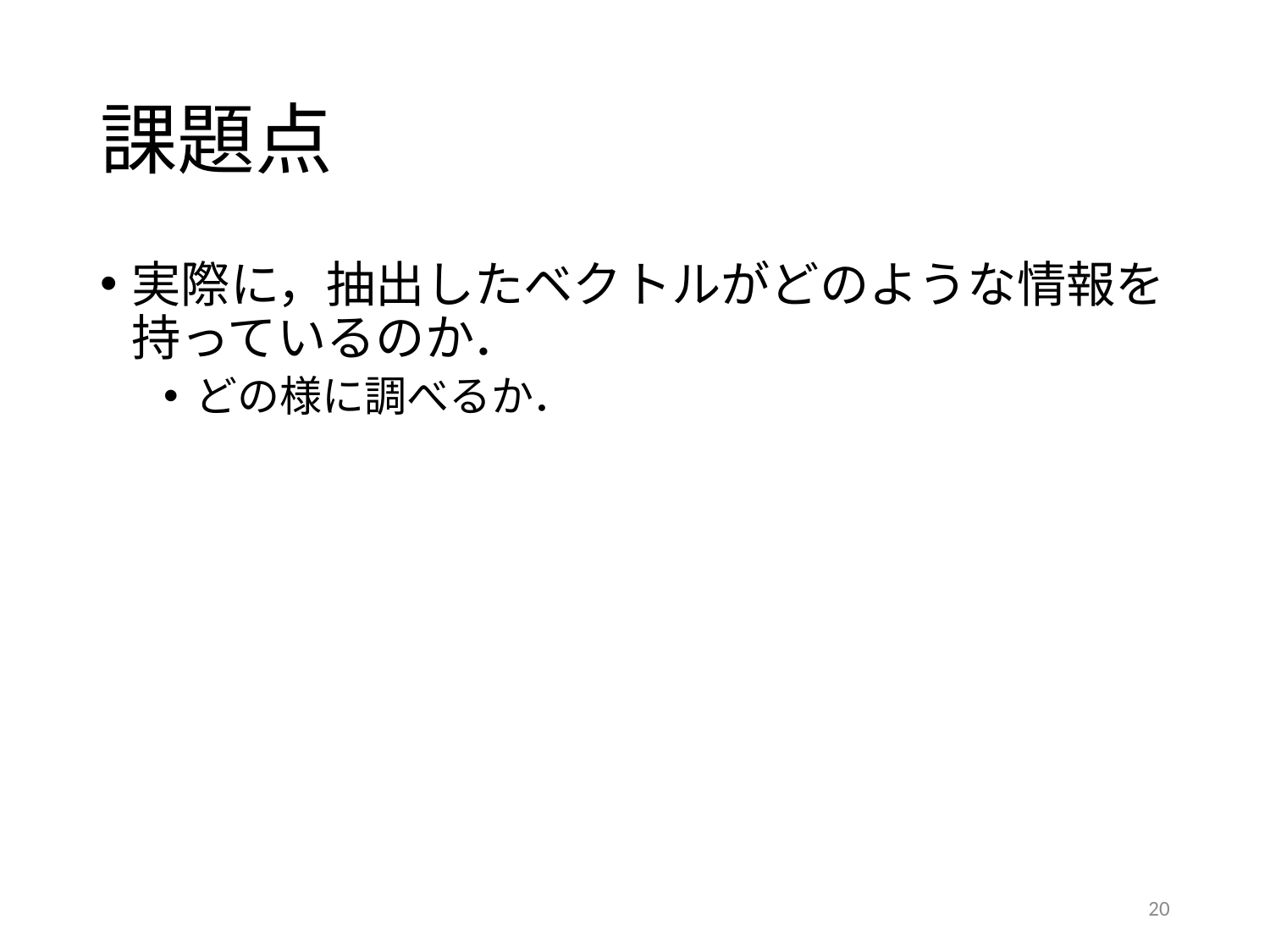

# 課題点
実際に，抽出したベクトルがどのような情報を持っているのか．
どの様に調べるか．
20